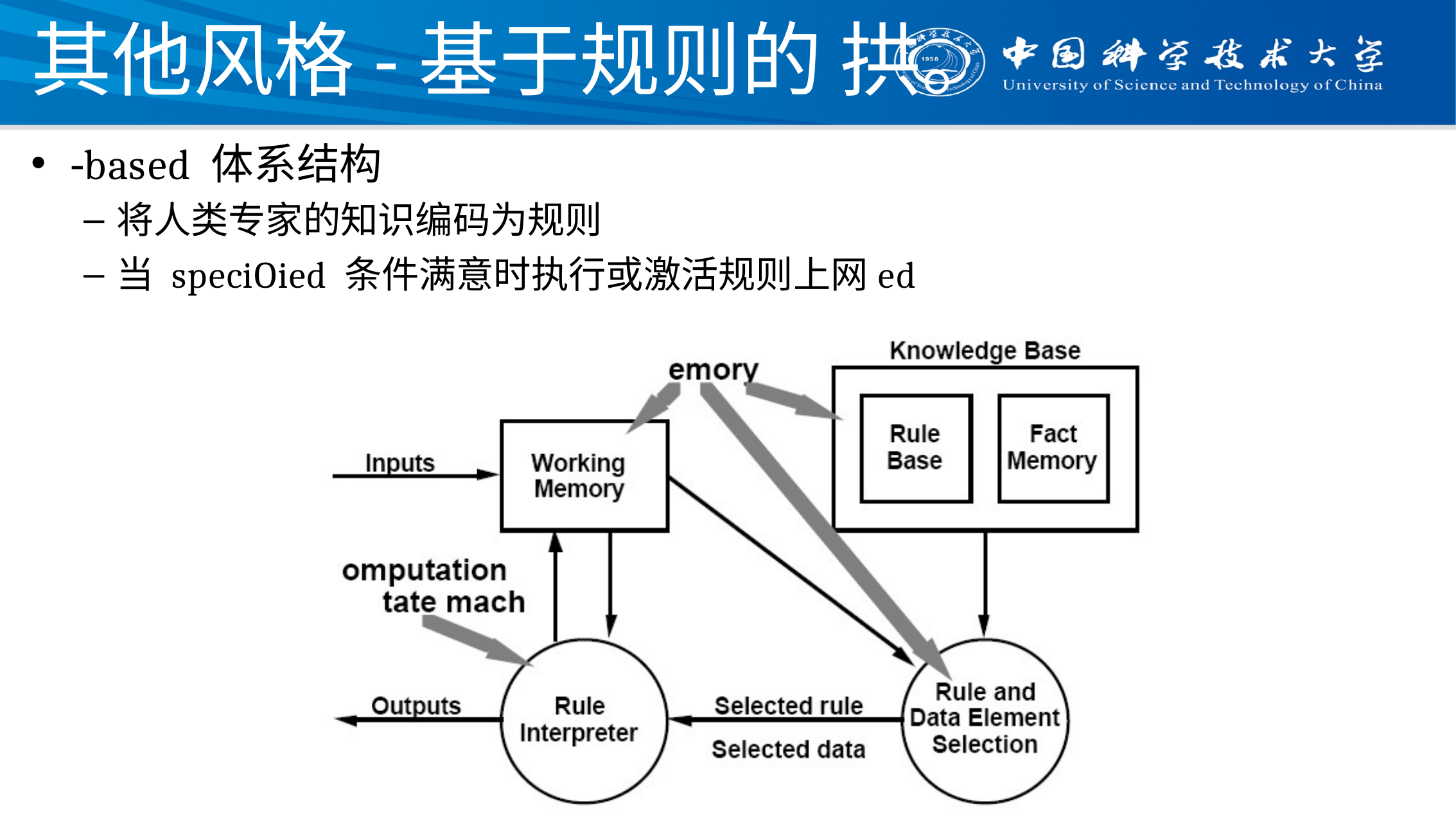

# 其他风格-基于规则的 拱。
‐based 体系结构
将人类专家的知识编码为规则
当 speciOied 条件满意时执行或激活规则上网ed